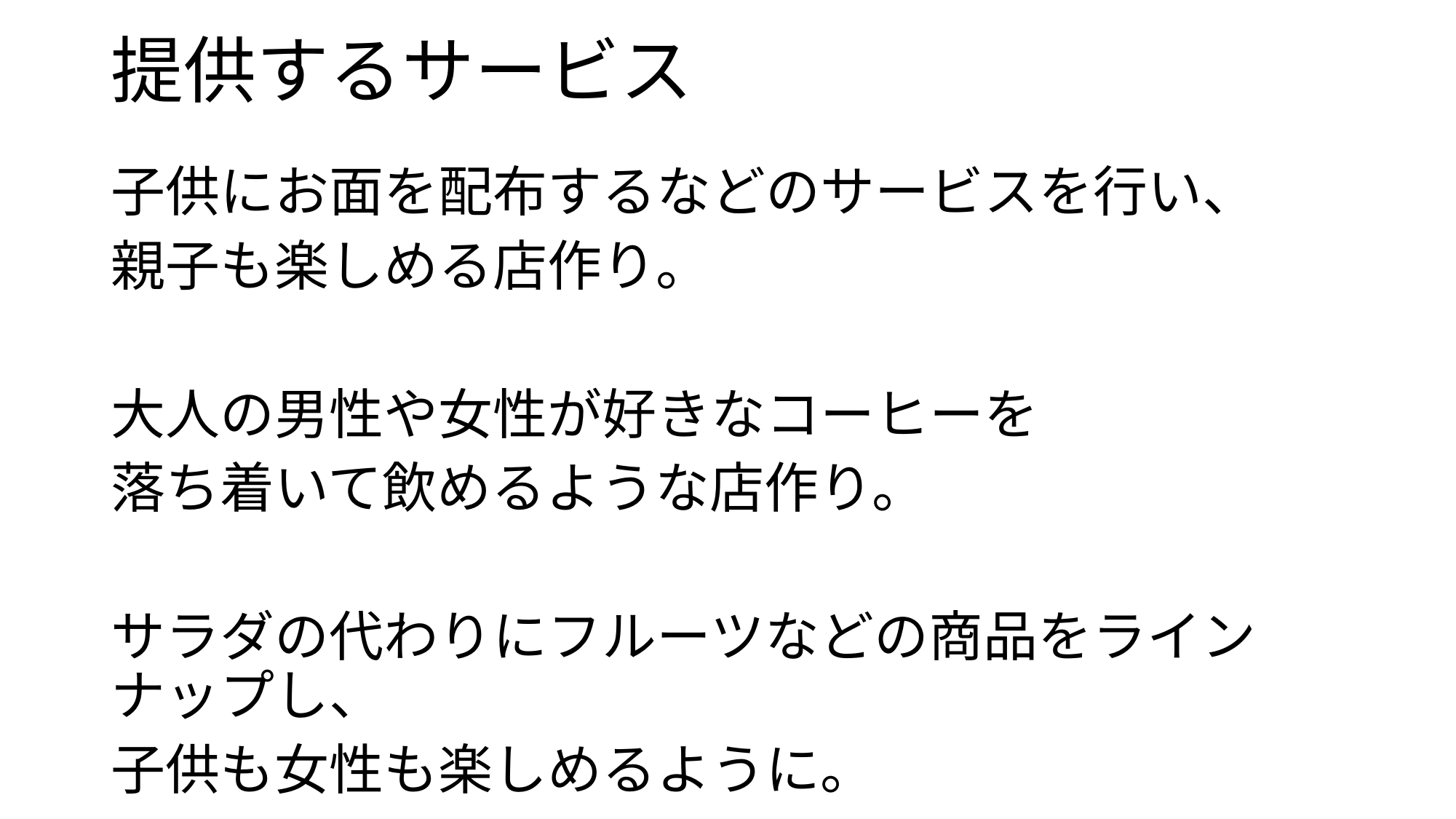

# 提供するサービス
子供にお面を配布するなどのサービスを行い、
親子も楽しめる店作り。

大人の男性や女性が好きなコーヒーを
落ち着いて飲めるような店作り。

サラダの代わりにフルーツなどの商品をラインナップし、
子供も女性も楽しめるように。